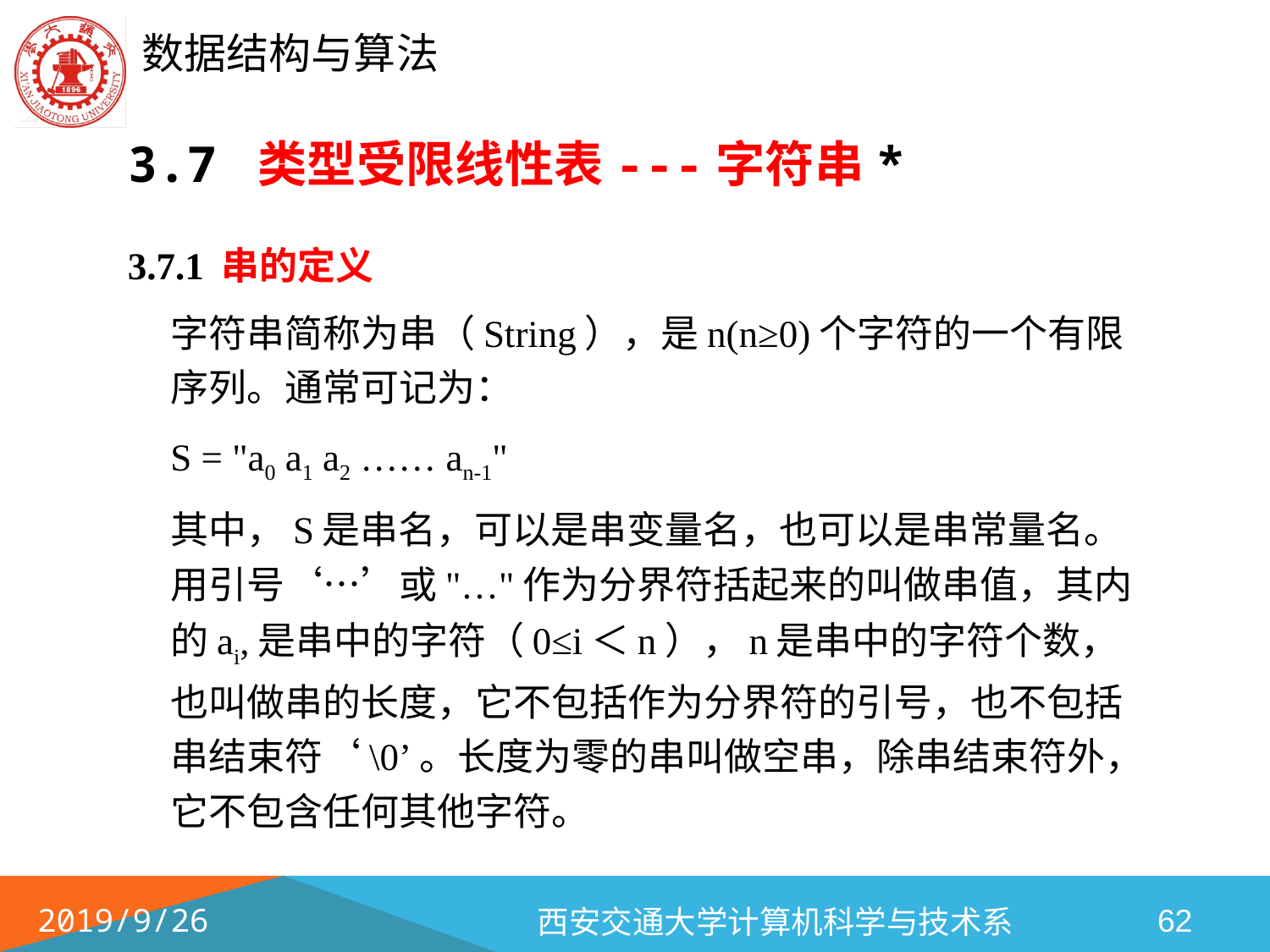

# 3.7 类型受限线性表---字符串*
3.7.1 串的定义
	字符串简称为串（String），是n(n≥0)个字符的一个有限序列。通常可记为：
			S = "a0 a1 a2 …… an-1"
	其中，S是串名，可以是串变量名，也可以是串常量名。用引号‘…’或"…"作为分界符括起来的叫做串值，其内的ai,是串中的字符（0≤i＜n），n是串中的字符个数，也叫做串的长度，它不包括作为分界符的引号，也不包括串结束符‘\0’。长度为零的串叫做空串，除串结束符外，它不包含任何其他字符。